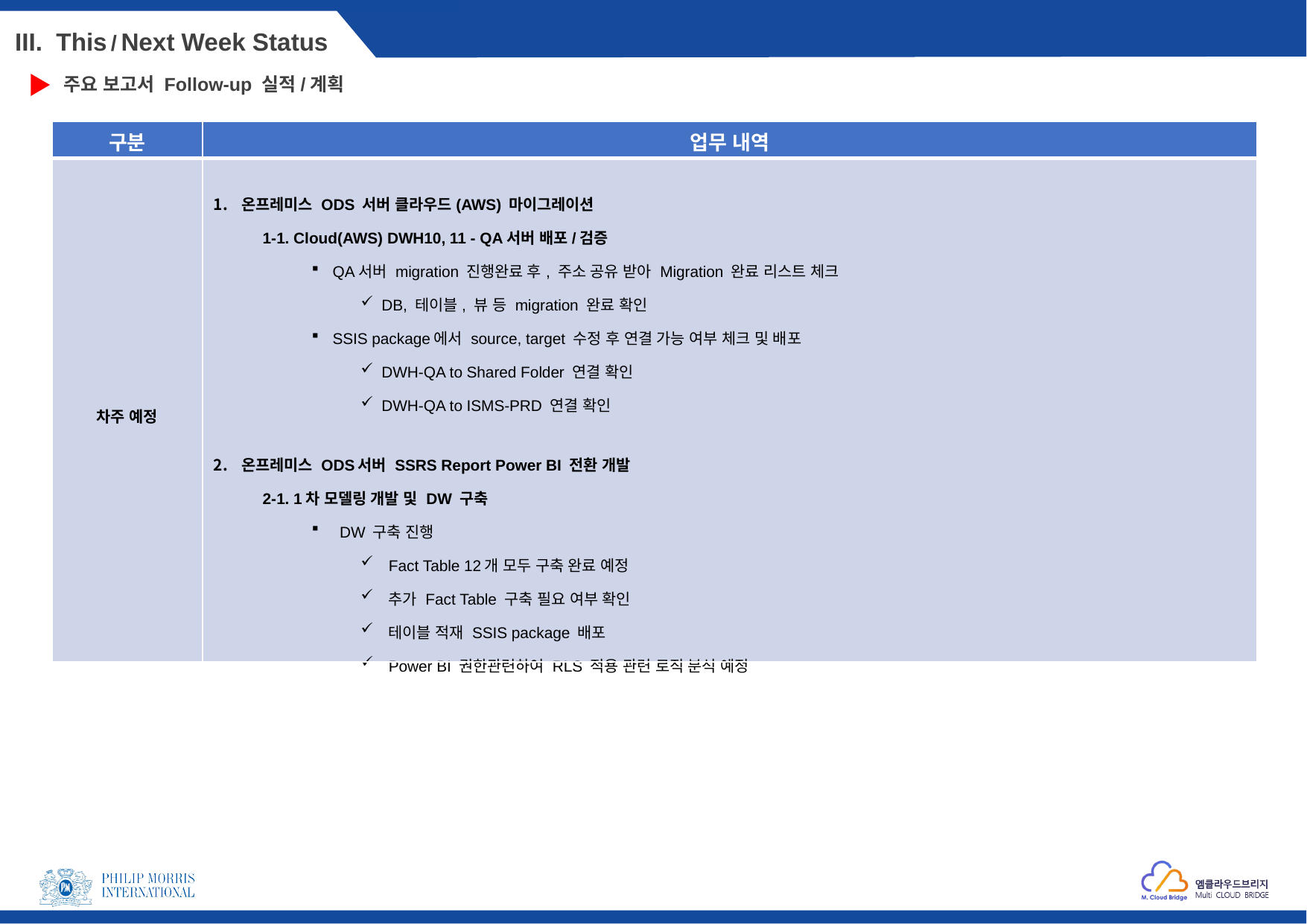

III.  This / Next Week Status
주요 보고서 Follow-up 실적/계획

| 구분 | 업무 내역 |
| --- | --- |
| 차주 예정 | 온프레미스 ODS 서버 클라우드(AWS) 마이그레이션 1-1. Cloud(AWS) DWH10, 11 - QA서버 배포/검증 QA서버 migration 진행완료 후, 주소 공유 받아 Migration 완료 리스트 체크 DB, 테이블, 뷰 등 migration 완료 확인 SSIS package에서 source, target 수정 후 연결 가능 여부 체크 및 배포 DWH-QA to Shared Folder 연결 확인 DWH-QA to ISMS-PRD 연결 확인 온프레미스 ODS서버 SSRS Report Power BI 전환 개발 2-1. 1차 모델링 개발 및 DW 구축 DW 구축 진행 Fact Table 12개 모두 구축 완료 예정 추가 Fact Table 구축 필요 여부 확인 테이블 적재 SSIS package 배포 Power BI 권한관련하여 RLS 적용 관련 로직 분석 예정 |